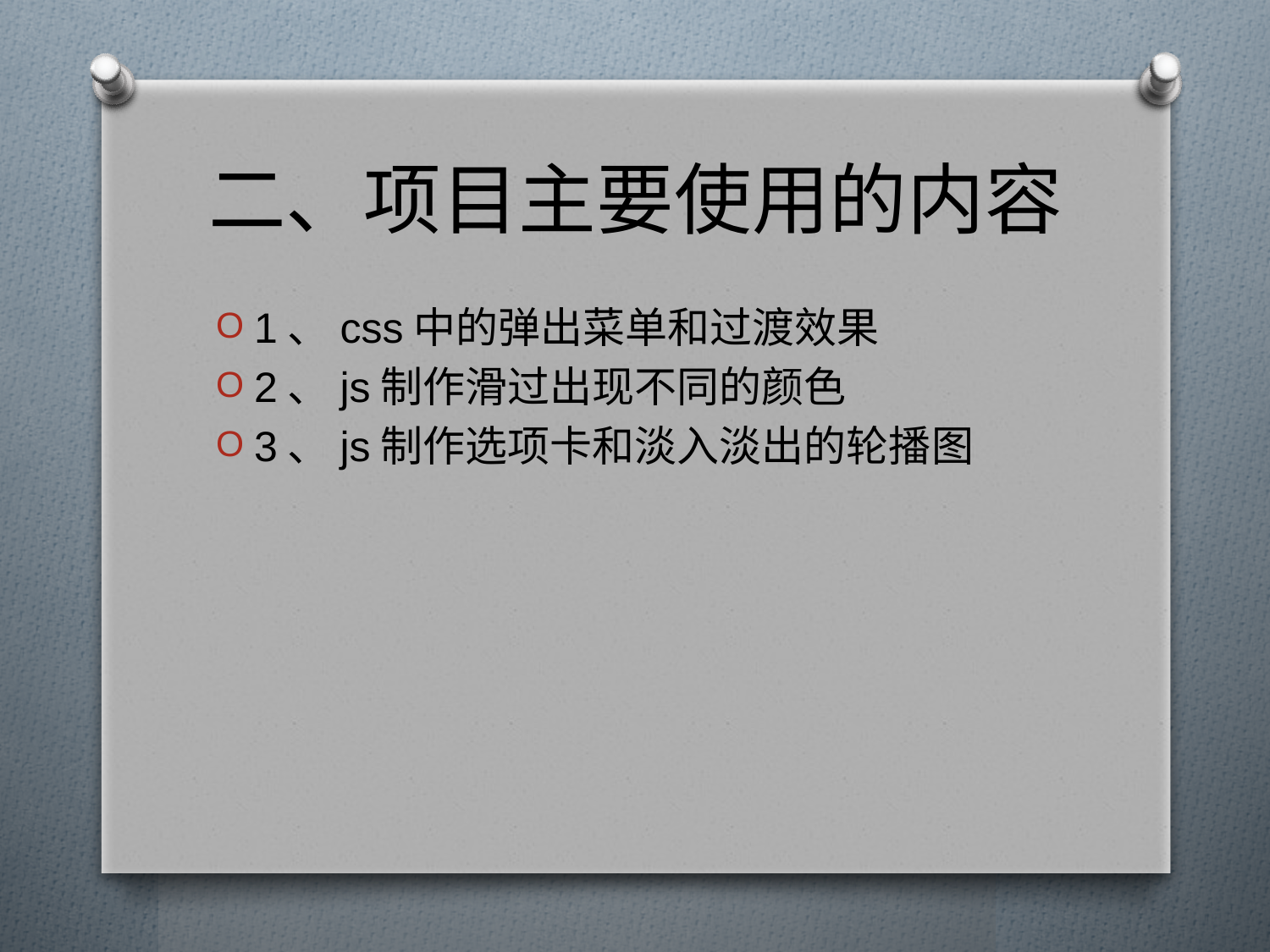

# 二、项目主要使用的内容
1、css中的弹出菜单和过渡效果
2、js制作滑过出现不同的颜色
3、js制作选项卡和淡入淡出的轮播图